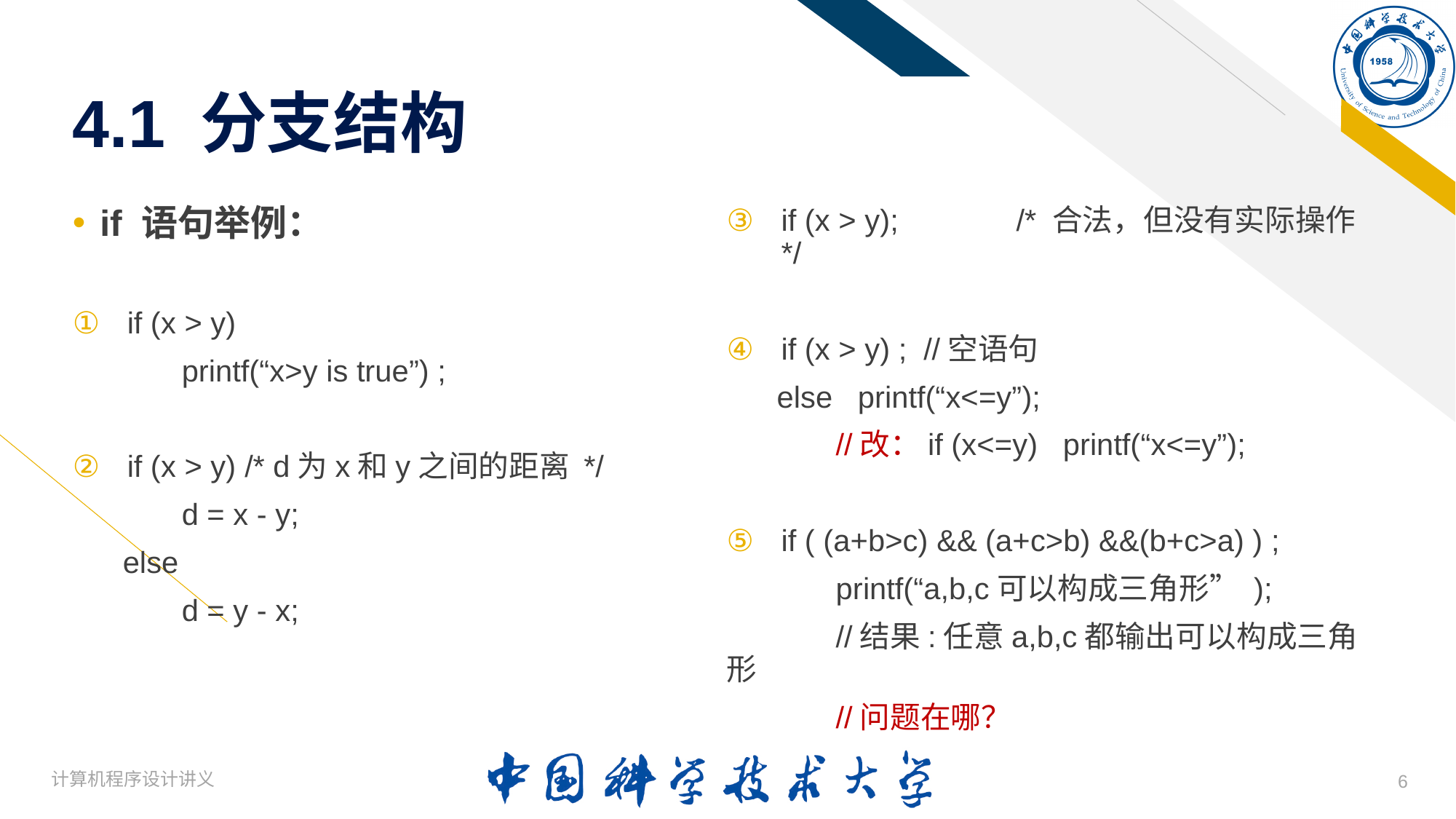

# 4.1 分支结构
if (x > y);	  /* 合法，但没有实际操作 */

if (x > y) ;  //空语句
      else   printf(“x<=y”);
	//改：if (x<=y)   printf(“x<=y”);

if ( (a+b>c) && (a+c>b) &&(b+c>a) ) ;
	printf(“a,b,c可以构成三角形” );
	//结果:任意a,b,c都输出可以构成三角形
	//问题在哪？

if 语句举例：

if (x > y)
	printf(“x>y is true”) ;

if (x > y)	 /* d为x和y之间的距离 */
	d = x - y;
      else
	d = y - x;

计算机程序设计讲义
6